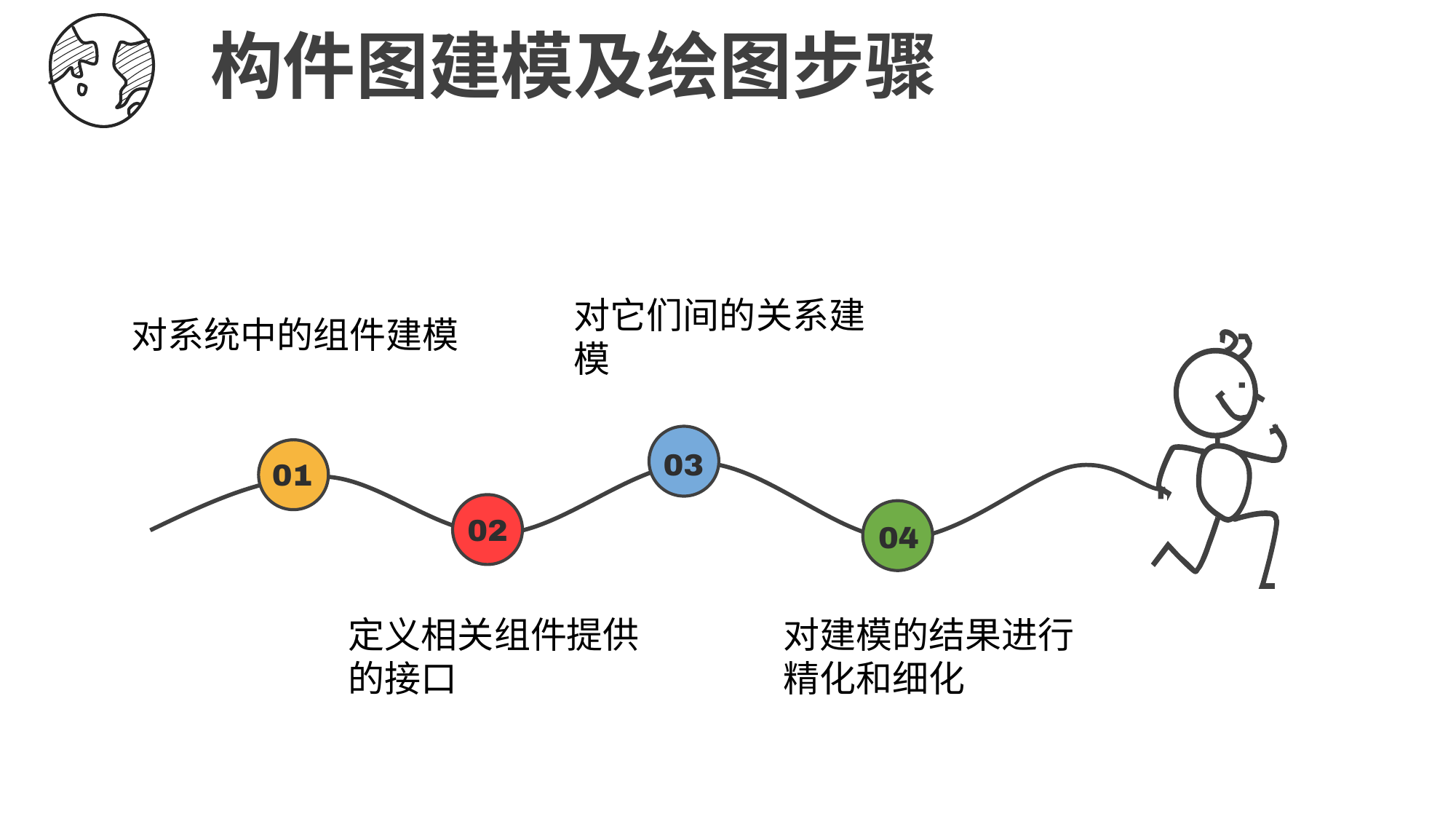

构件图建模及绘图步骤

对它们间的关系建模

对系统中的组件建模

03

01

02

04
定义相关组件提供的接口
对建模的结果进行精化和细化